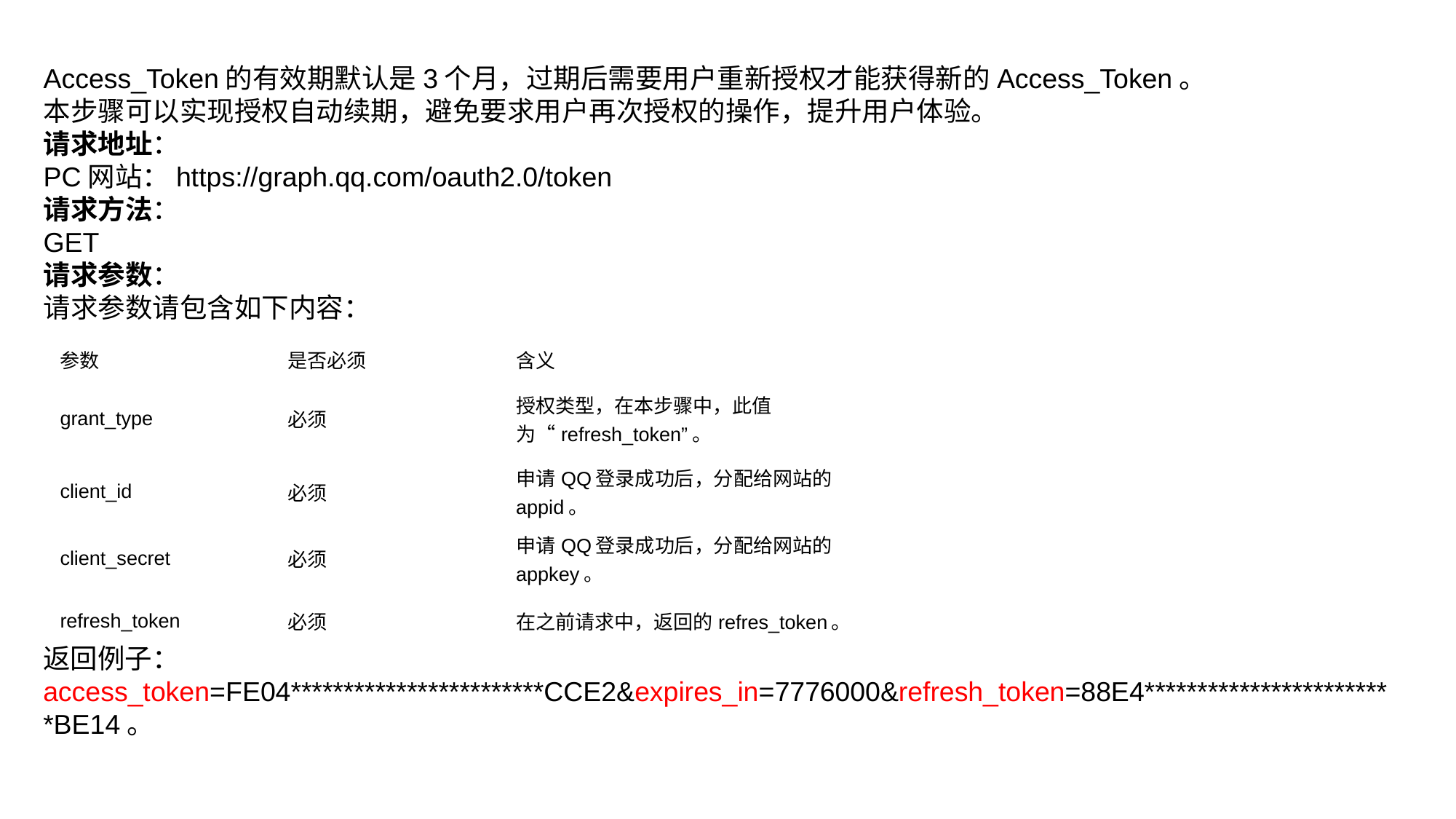

Access_Token的有效期默认是3个月，过期后需要用户重新授权才能获得新的Access_Token。
本步骤可以实现授权自动续期，避免要求用户再次授权的操作，提升用户体验。
请求地址：
PC网站：https://graph.qq.com/oauth2.0/token
请求方法：
GET
请求参数：
请求参数请包含如下内容：
| 参数 | 是否必须 | 含义 |
| --- | --- | --- |
| grant\_type | 必须 | 授权类型，在本步骤中，此值为“refresh\_token”。 |
| client\_id | 必须 | 申请QQ登录成功后，分配给网站的appid。 |
| client\_secret | 必须 | 申请QQ登录成功后，分配给网站的appkey。 |
| refresh\_token | 必须 | 在之前请求中，返回的refres\_token。 |
返回例子：access_token=FE04************************CCE2&expires_in=7776000&refresh_token=88E4************************BE14。